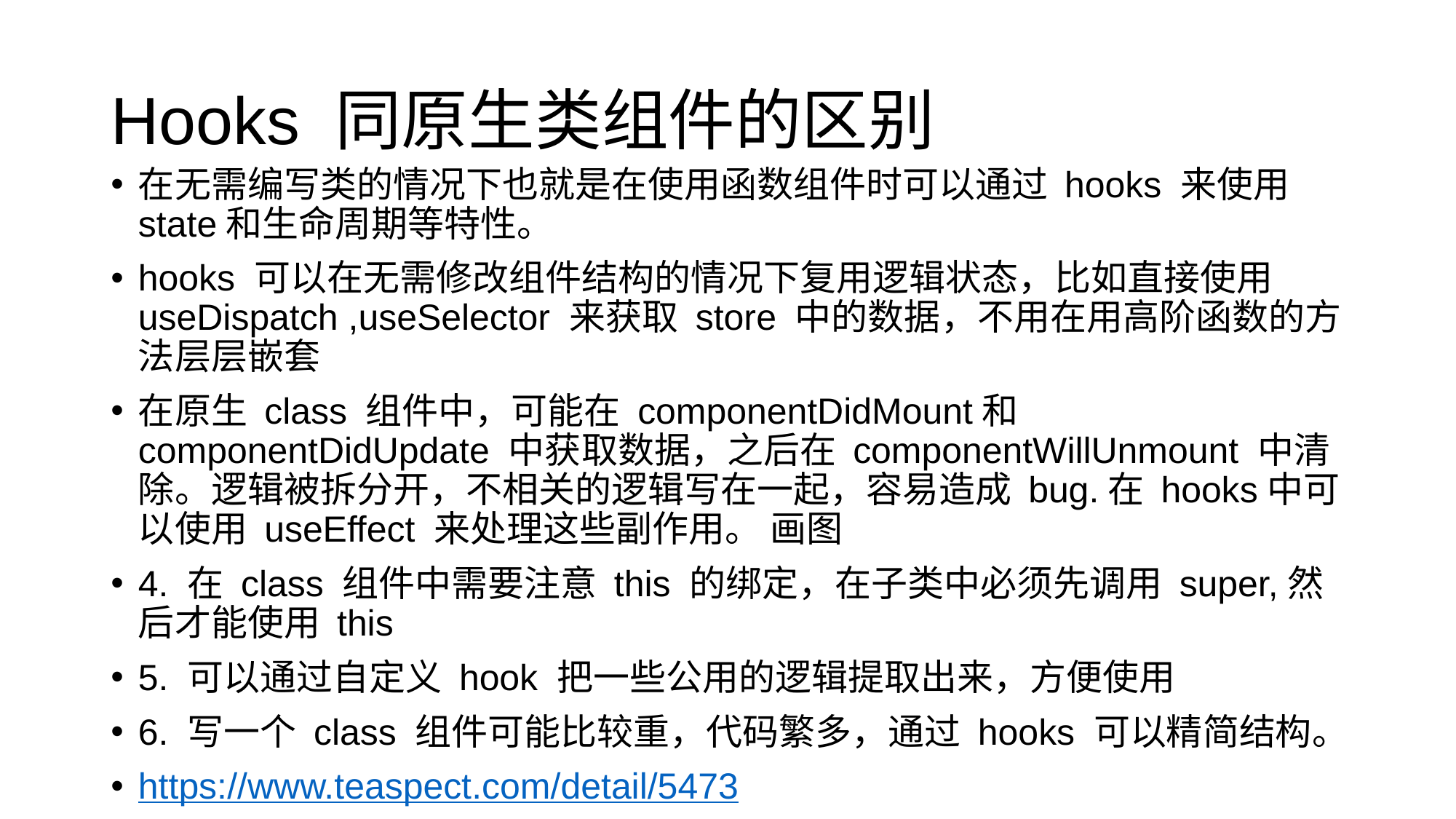

# Hooks 同原生类组件的区别
在无需编写类的情况下也就是在使用函数组件时可以通过 hooks 来使用 state和生命周期等特性。
hooks 可以在无需修改组件结构的情况下复用逻辑状态，比如直接使用 useDispatch ,useSelector 来获取 store 中的数据，不用在用高阶函数的方法层层嵌套
在原生 class 组件中，可能在 componentDidMount和componentDidUpdate 中获取数据，之后在 componentWillUnmount 中清除。逻辑被拆分开，不相关的逻辑写在一起，容易造成 bug.在 hooks中可以使用 useEffect 来处理这些副作用。 画图
4. 在 class 组件中需要注意 this 的绑定，在子类中必须先调用 super,然后才能使用 this
5. 可以通过自定义 hook 把一些公用的逻辑提取出来，方便使用
6. 写一个 class 组件可能比较重，代码繁多，通过 hooks 可以精简结构。
https://www.teaspect.com/detail/5473